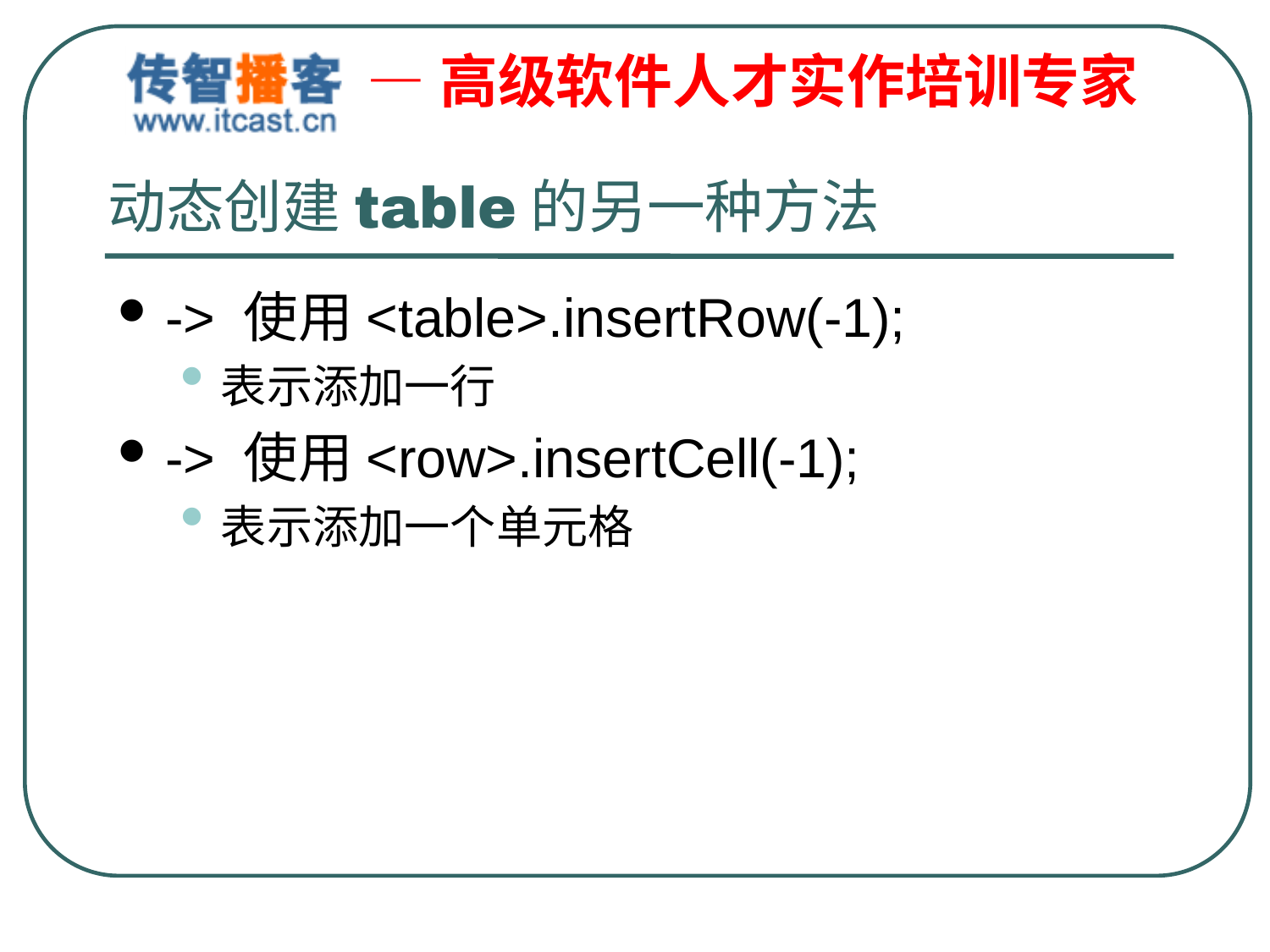

# 动态创建table的另一种方法
-> 使用<table>.insertRow(-1);
表示添加一行
-> 使用<row>.insertCell(-1);
表示添加一个单元格